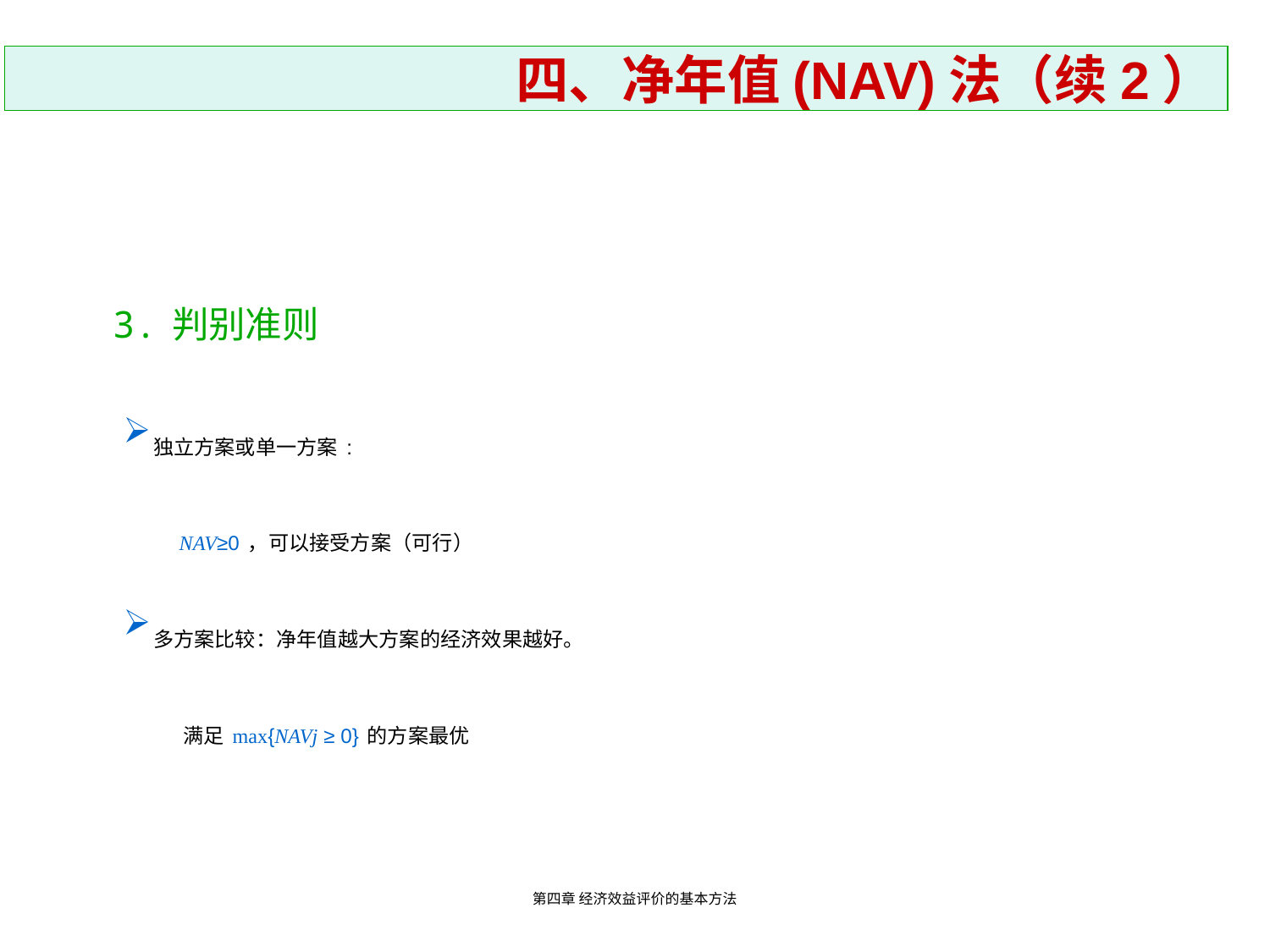

四、净年值(NAV)法（续2）
5
3.判别准则
独立方案或单一方案:
           NAV≥0，可以接受方案（可行）
多方案比较：净年值越大方案的经济效果越好。
           满足max{NAVj ≥ 0}的方案最优
第四章 经济效益评价的基本方法